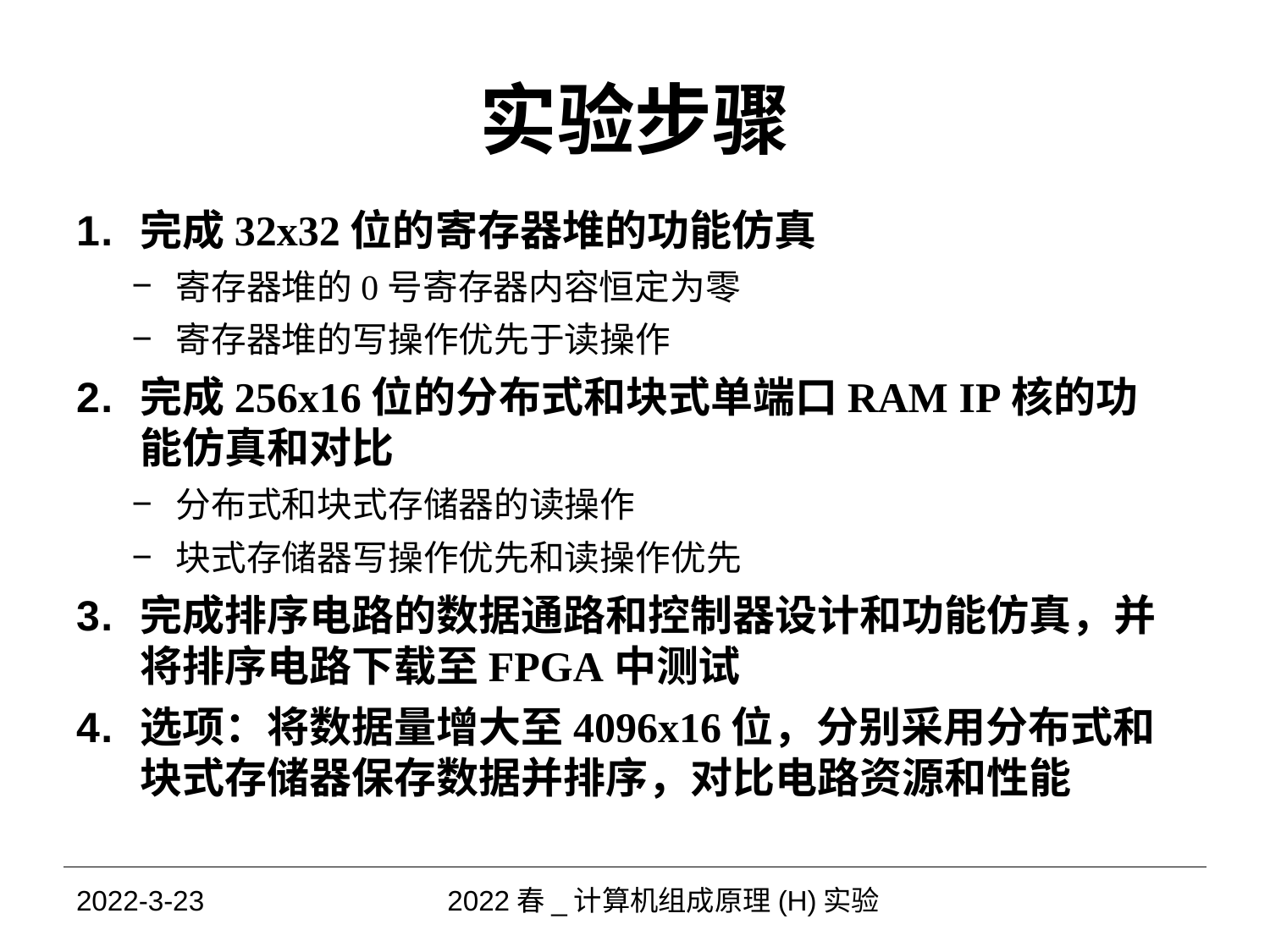

# 实验步骤
完成32x32位的寄存器堆的功能仿真
寄存器堆的0号寄存器内容恒定为零
寄存器堆的写操作优先于读操作
完成256x16位的分布式和块式单端口RAM IP核的功能仿真和对比
分布式和块式存储器的读操作
块式存储器写操作优先和读操作优先
完成排序电路的数据通路和控制器设计和功能仿真，并将排序电路下载至FPGA中测试
选项：将数据量增大至4096x16位，分别采用分布式和块式存储器保存数据并排序，对比电路资源和性能

2022-3-23
2022春_计算机组成原理(H)实验
24